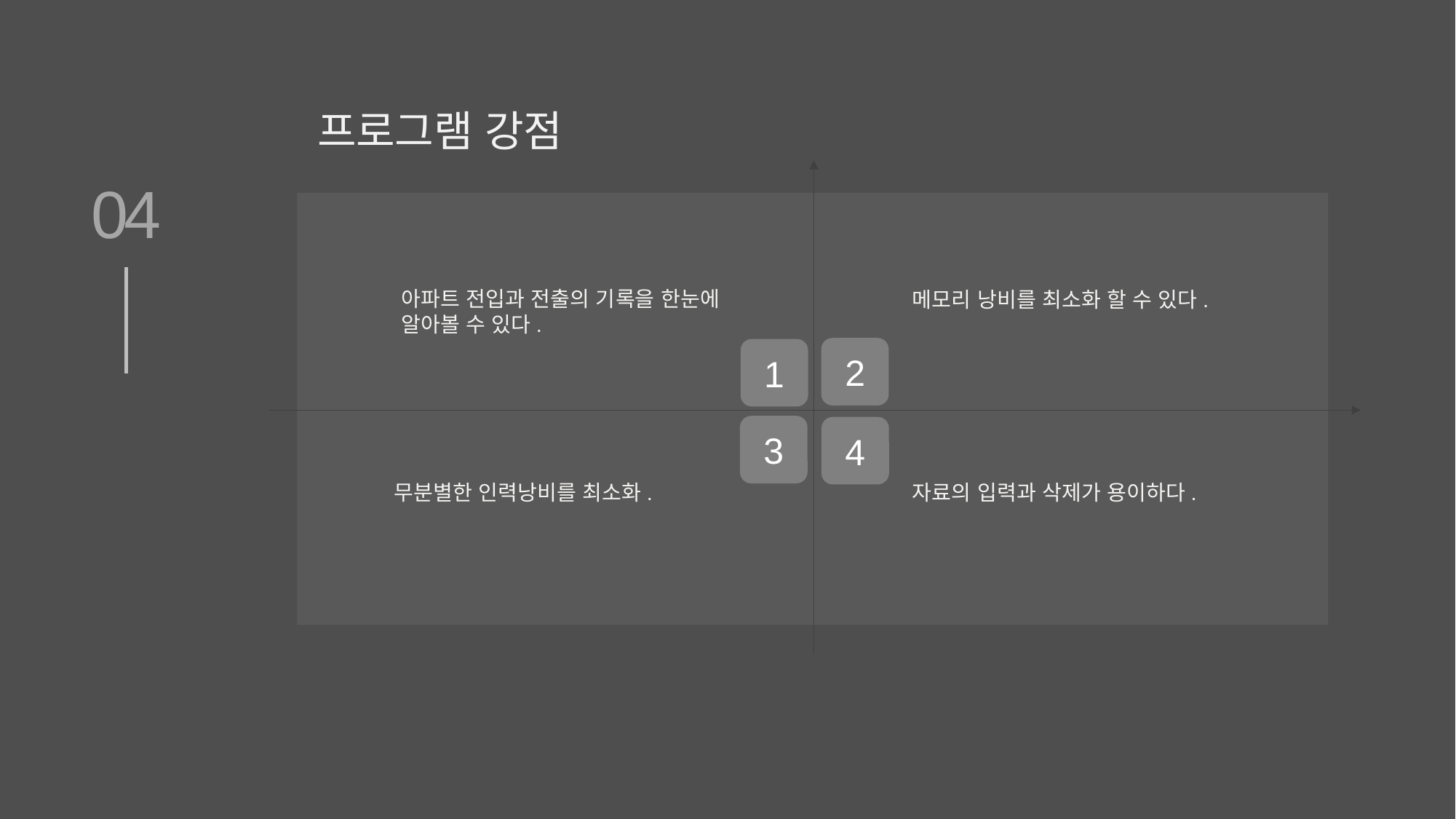

프로그램 강점
04

아파트 전입과 전출의 기록을 한눈에 알아볼 수 있다.
메모리 낭비를 최소화 할 수 있다.
2
1
3
4
무분별한 인력낭비를 최소화.
자료의 입력과 삭제가 용이하다.